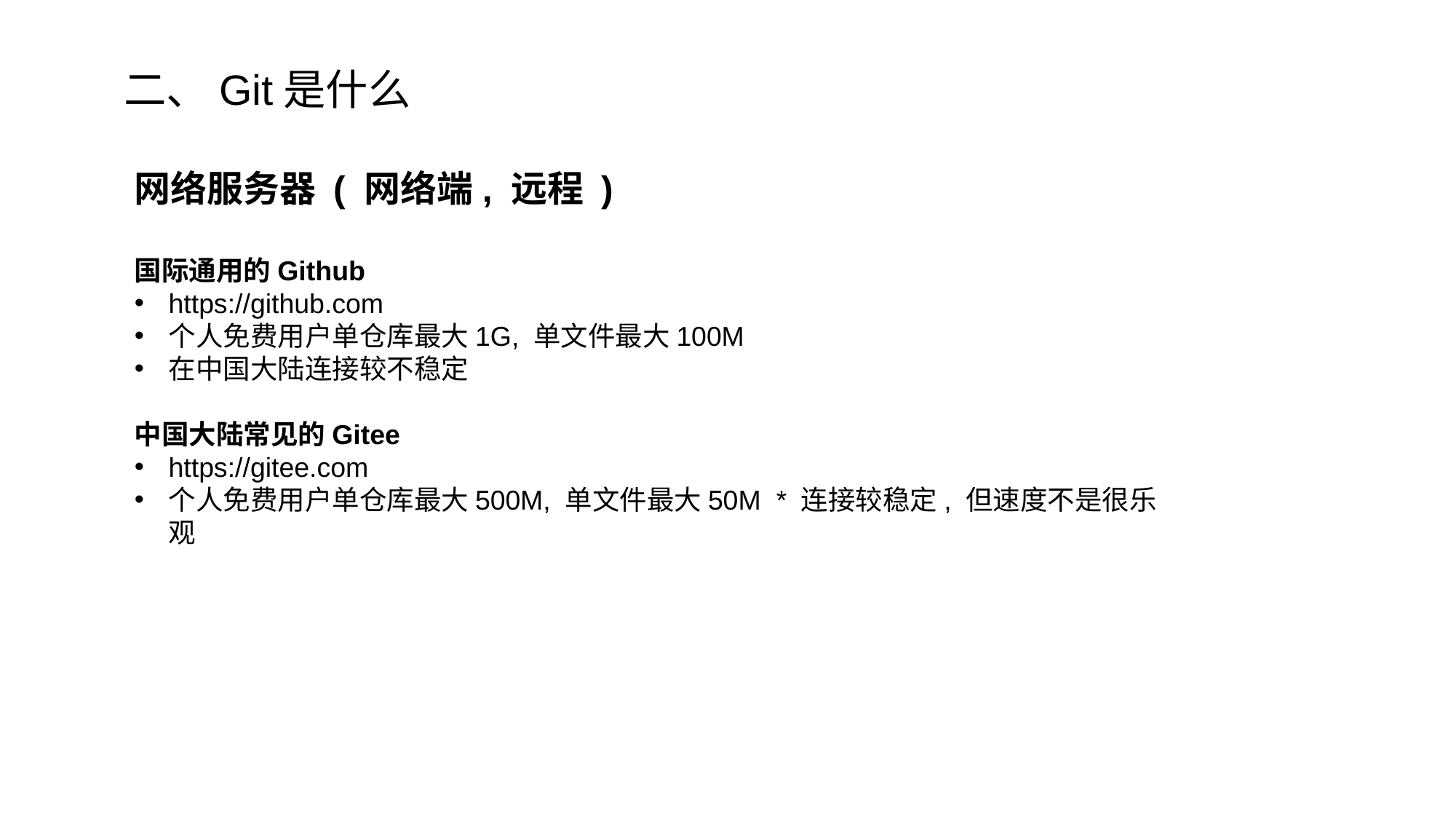

二、Git是什么
网络服务器 ( 网络端, 远程 )

国际通用的Github
https://github.com
个人免费用户单仓库最大1G, 单文件最大100M
在中国大陆连接较不稳定

中国大陆常见的Gitee
https://gitee.com
个人免费用户单仓库最大500M, 单文件最大50M  * 连接较稳定, 但速度不是很乐观